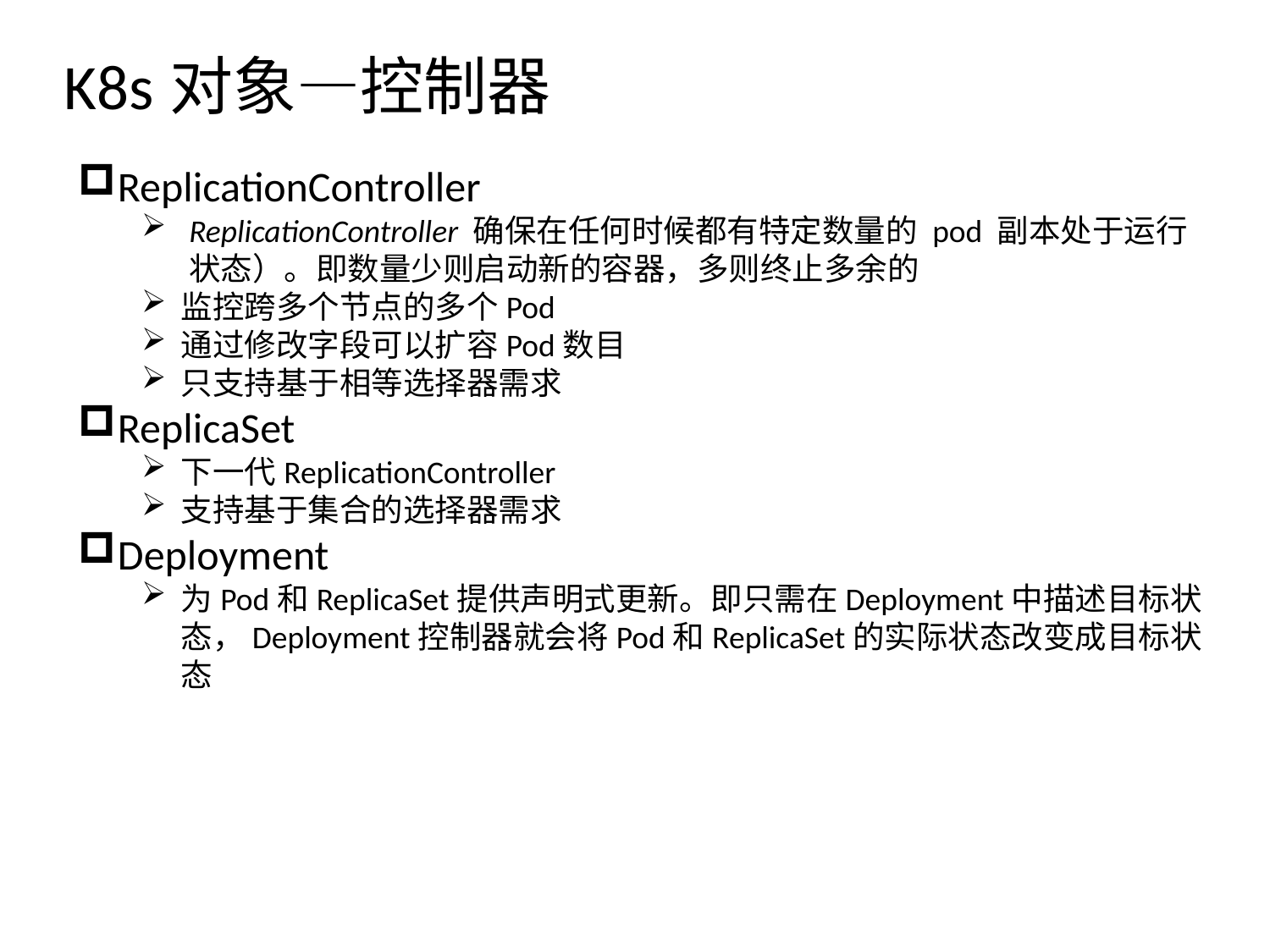

K8s对象—控制器
ReplicationController
ReplicationController 确保在任何时候都有特定数量的 pod 副本处于运行状态）。即数量少则启动新的容器，多则终止多余的
监控跨多个节点的多个Pod
通过修改字段可以扩容Pod数目
只支持基于相等选择器需求
ReplicaSet
下一代ReplicationController
支持基于集合的选择器需求
Deployment
为Pod和ReplicaSet提供声明式更新。即只需在Deployment中描述目标状态，Deployment控制器就会将Pod和ReplicaSet的实际状态改变成目标状态